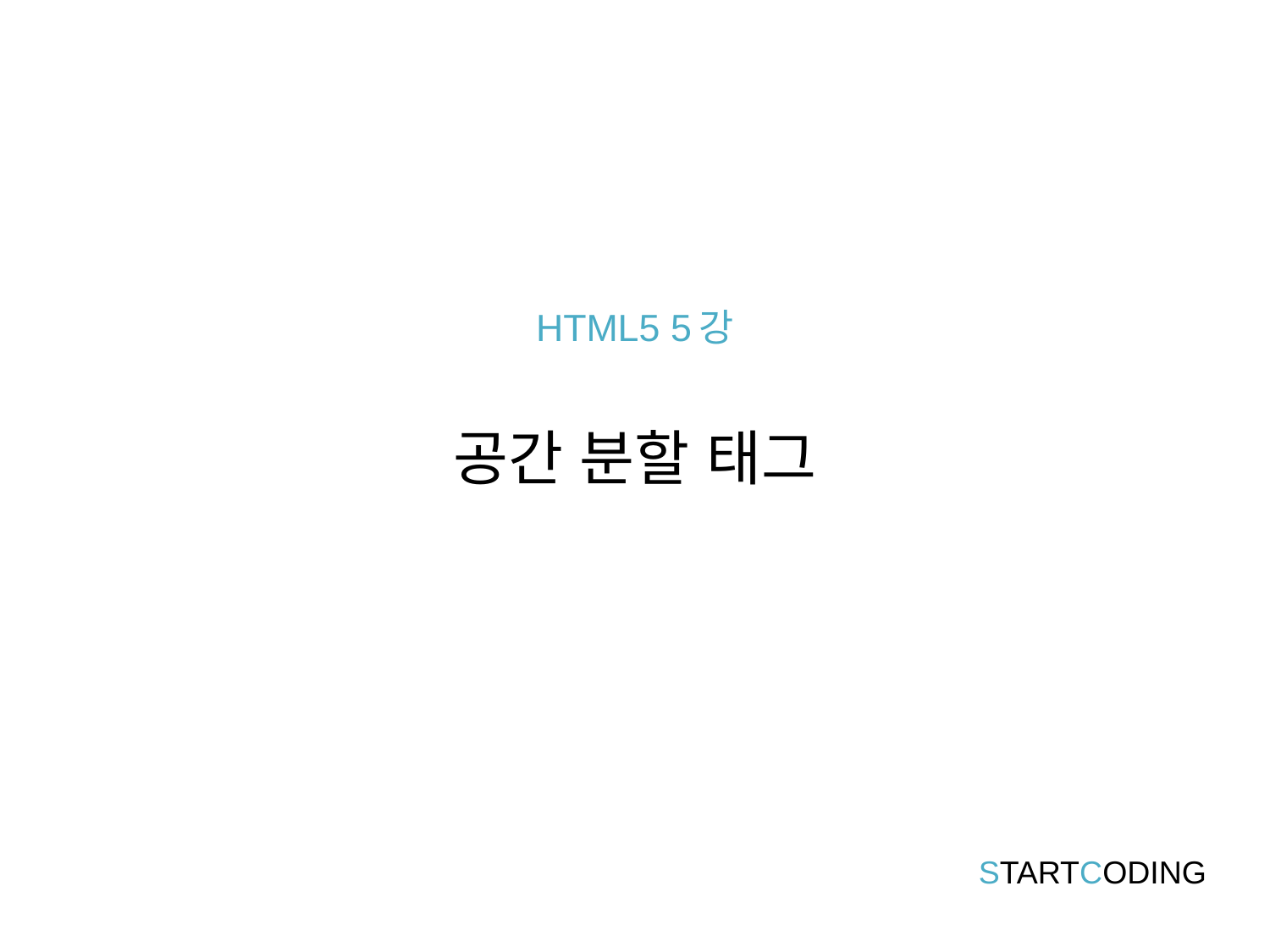

# HTML5 5강 공간 분할 태그
STARTCODING